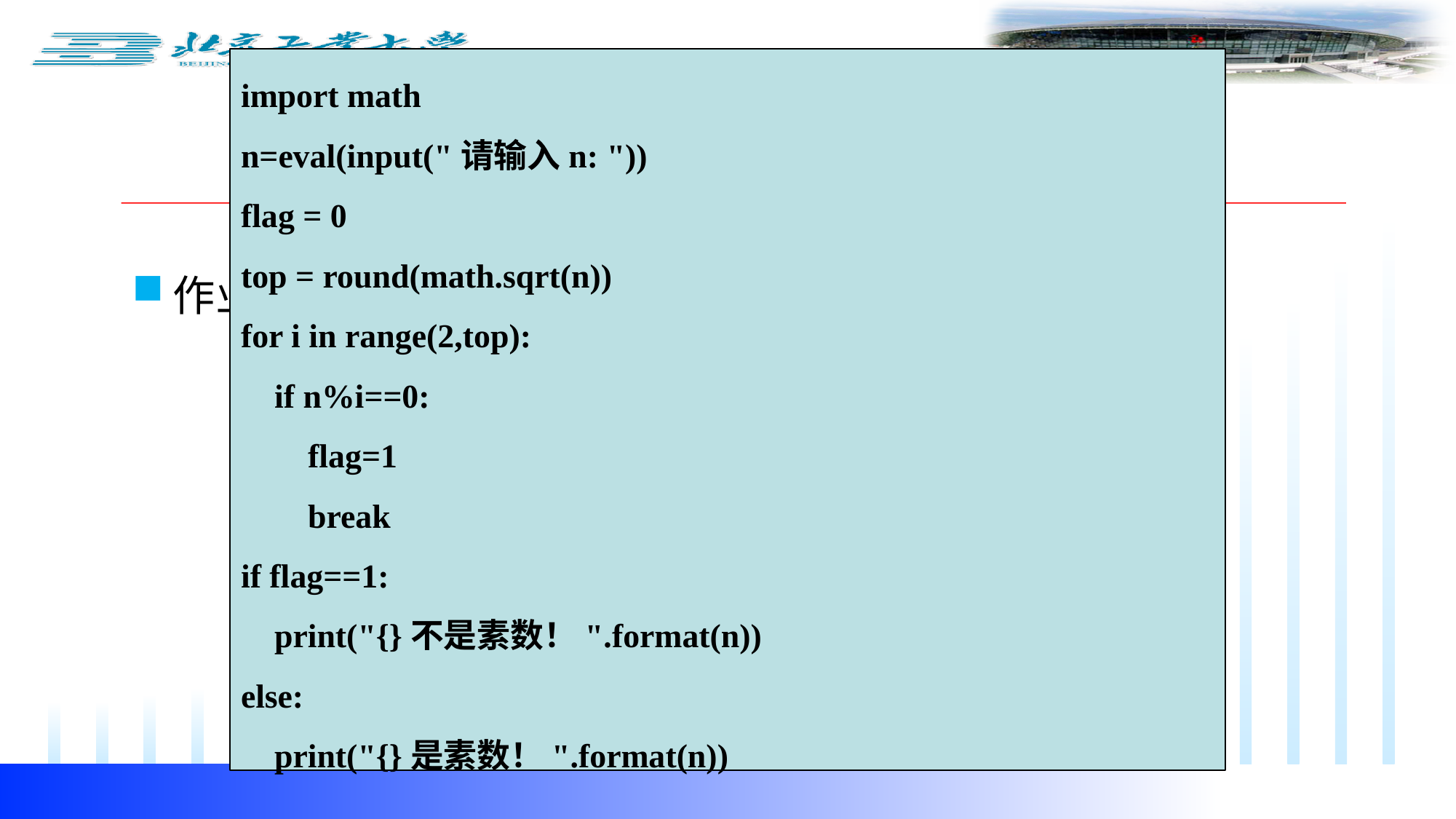

import math
n=eval(input("请输入n: "))
flag = 0
top = round(math.sqrt(n))
for i in range(2,top):
    if n%i==0:
        flag=1
        break
if flag==1:
    print("{}不是素数！".format(n))
else:
    print("{}是素数！".format(n))
第四章答案
作业6：输入一个整数n，判断n是否为素数。